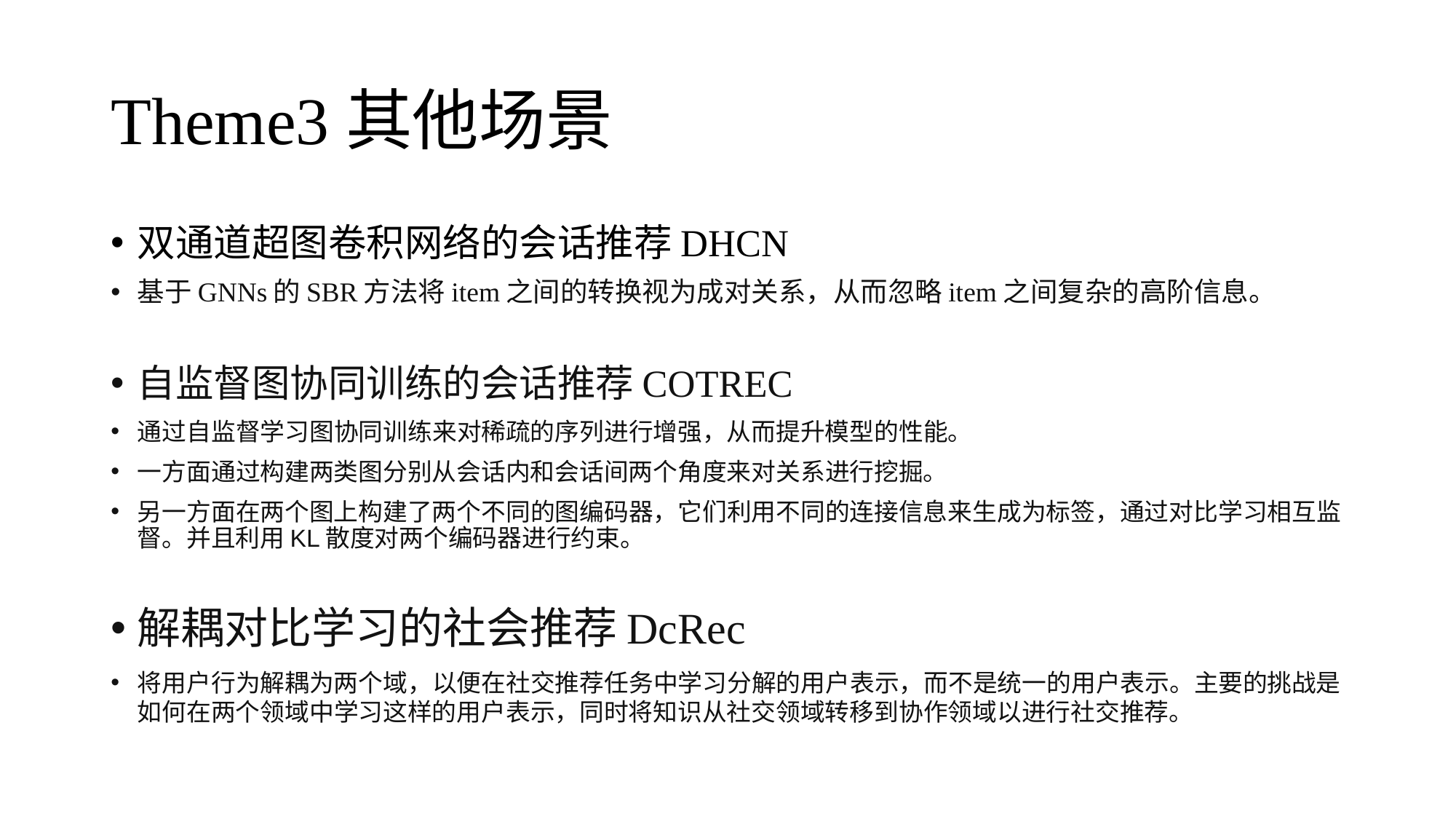

# Theme3其他场景
双通道超图卷积网络的会话推荐DHCN
基于GNNs的SBR方法将item之间的转换视为成对关系，从而忽略item之间复杂的高阶信息。

自监督图协同训练的会话推荐COTREC
通过自监督学习图协同训练来对稀疏的序列进行增强，从而提升模型的性能。
一方面通过构建两类图分别从会话内和会话间两个角度来对关系进行挖掘。
另一方面在两个图上构建了两个不同的图编码器，它们利用不同的连接信息来生成为标签，通过对比学习相互监督。并且利用KL散度对两个编码器进行约束。

解耦对比学习的社会推荐DcRec
将用户行为解耦为两个域，以便在社交推荐任务中学习分解的用户表示，而不是统一的用户表示。主要的挑战是如何在两个领域中学习这样的用户表示，同时将知识从社交领域转移到协作领域以进行社交推荐。